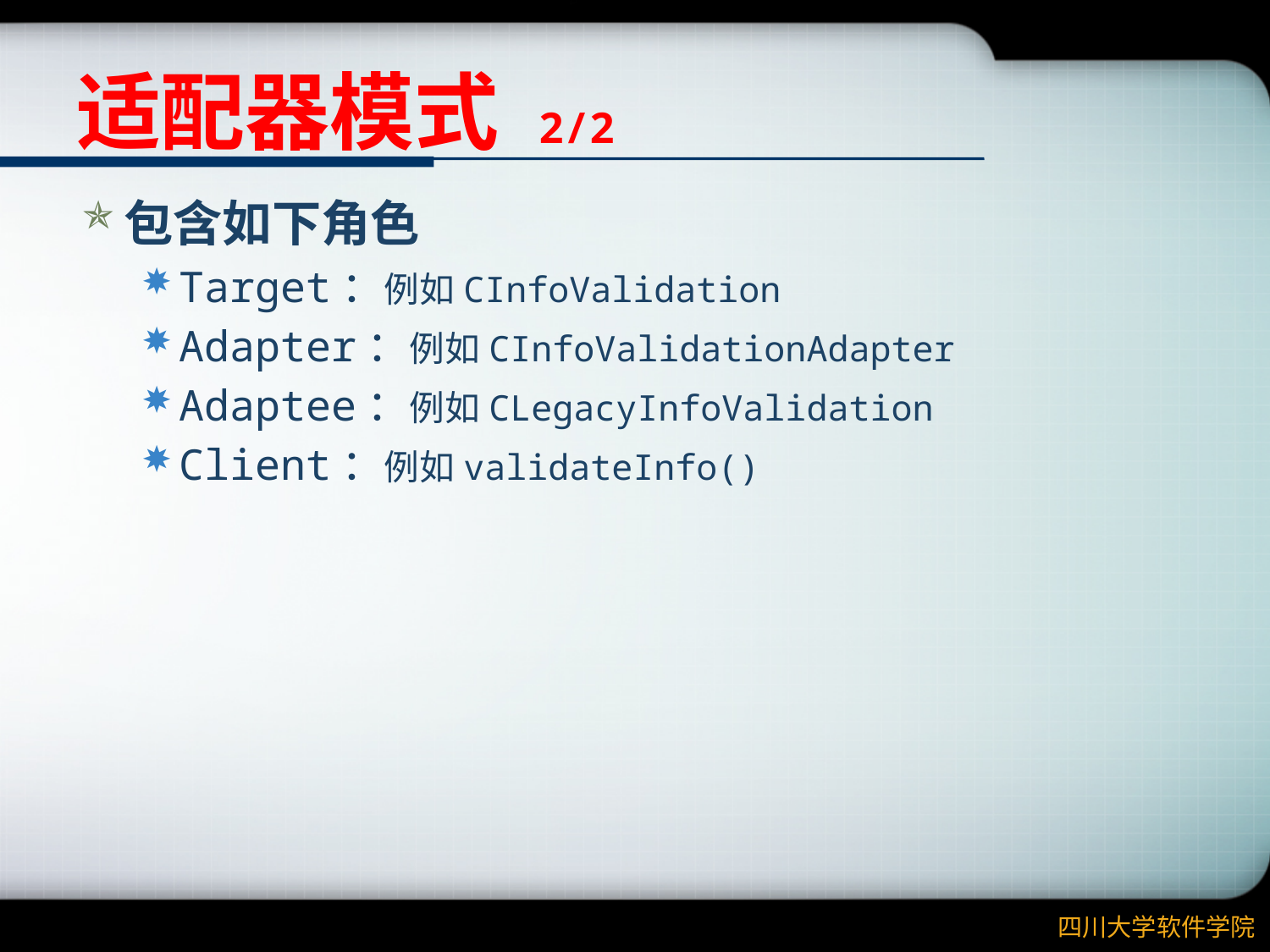

# 适配器模式 2/2
包含如下角色
Target：例如CInfoValidation
Adapter：例如CInfoValidationAdapter
Adaptee：例如CLegacyInfoValidation
Client：例如validateInfo()